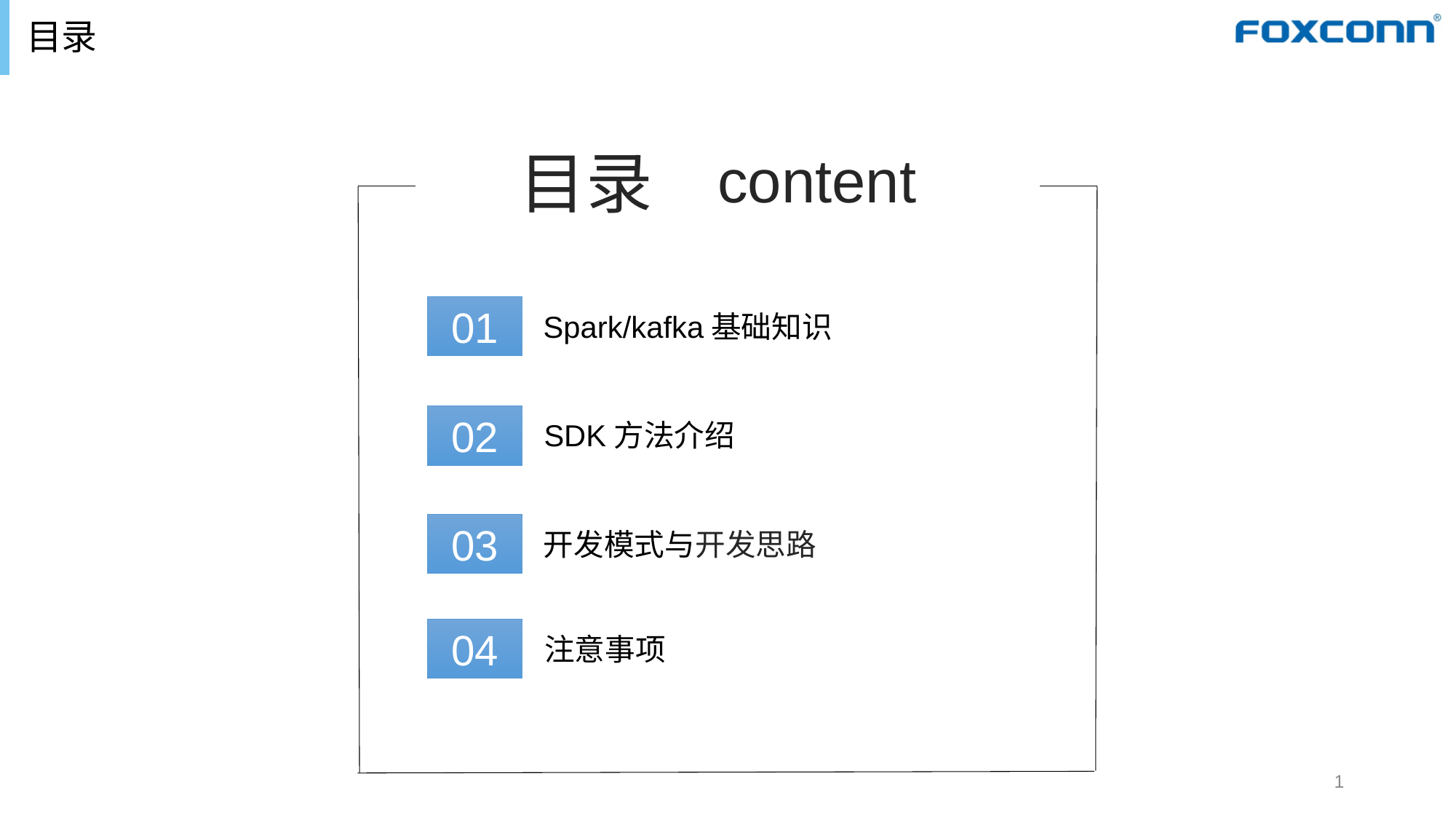

# 目录
目录
content
01
Spark/kafka基础知识
02
SDK方法介绍
03
开发模式与开发思路
04
注意事项
1